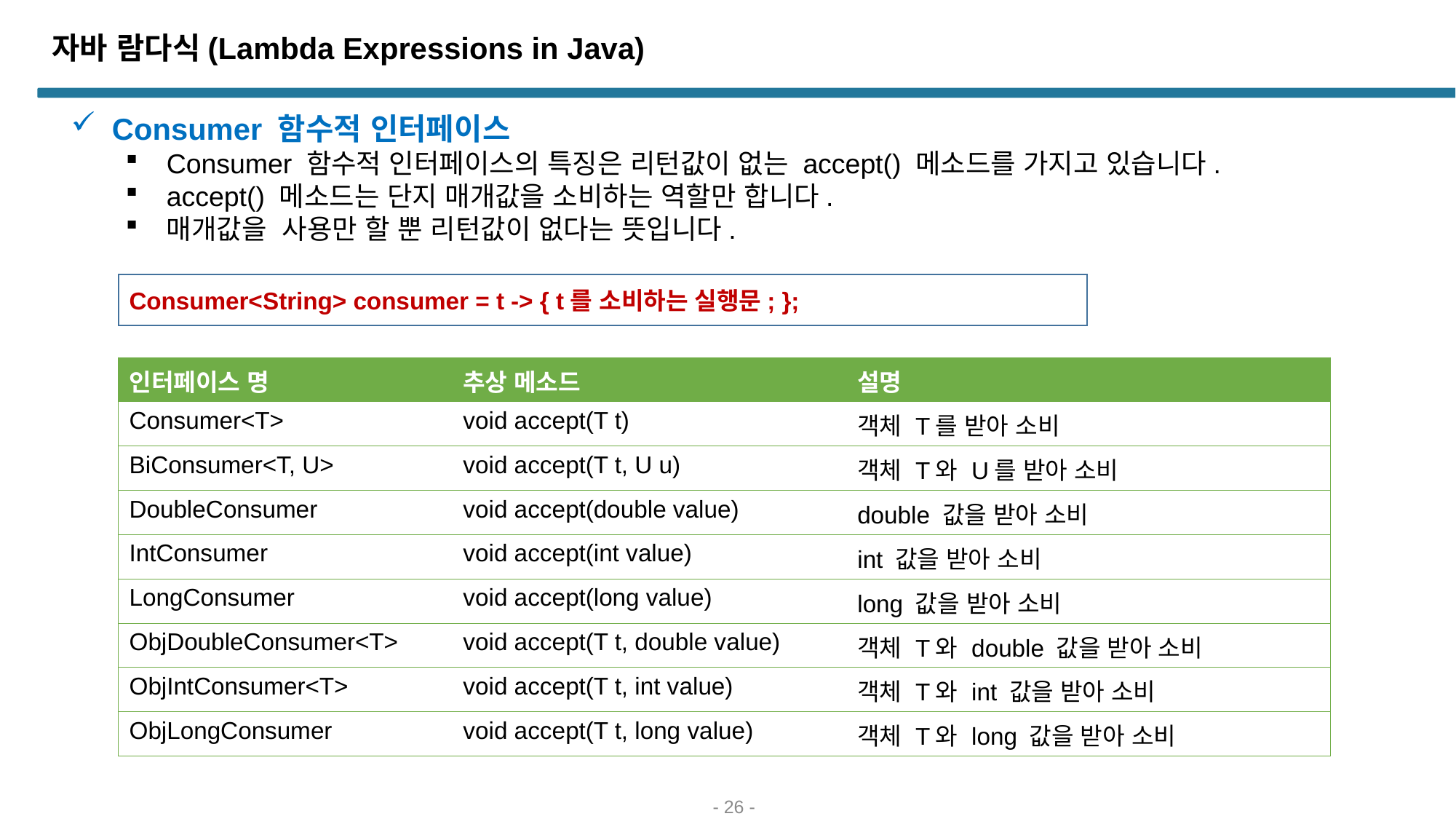

# 자바 람다식(Lambda Expressions in Java)
Consumer 함수적 인터페이스
Consumer 함수적 인터페이스의 특징은 리턴값이 없는 accept() 메소드를 가지고 있습니다.
accept() 메소드는 단지 매개값을 소비하는 역할만 합니다.
매개값을  사용만 할 뿐 리턴값이 없다는 뜻입니다.
Consumer<String> consumer = t -> { t를 소비하는 실행문; };
| 인터페이스 명 | 추상 메소드 | 설명 |
| --- | --- | --- |
| Consumer<T> | void accept(T t) | 객체 T를 받아 소비 |
| BiConsumer<T, U> | void accept(T t, U u) | 객체 T와 U를 받아 소비 |
| DoubleConsumer | void accept(double value) | double 값을 받아 소비 |
| IntConsumer | void accept(int value) | int 값을 받아 소비 |
| LongConsumer | void accept(long value) | long 값을 받아 소비 |
| ObjDoubleConsumer<T> | void accept(T t, double value) | 객체 T와 double 값을 받아 소비 |
| ObjIntConsumer<T> | void accept(T t, int value) | 객체 T와 int 값을 받아 소비 |
| ObjLongConsumer | void accept(T t, long value) | 객체 T와 long 값을 받아 소비 |
- 26 -